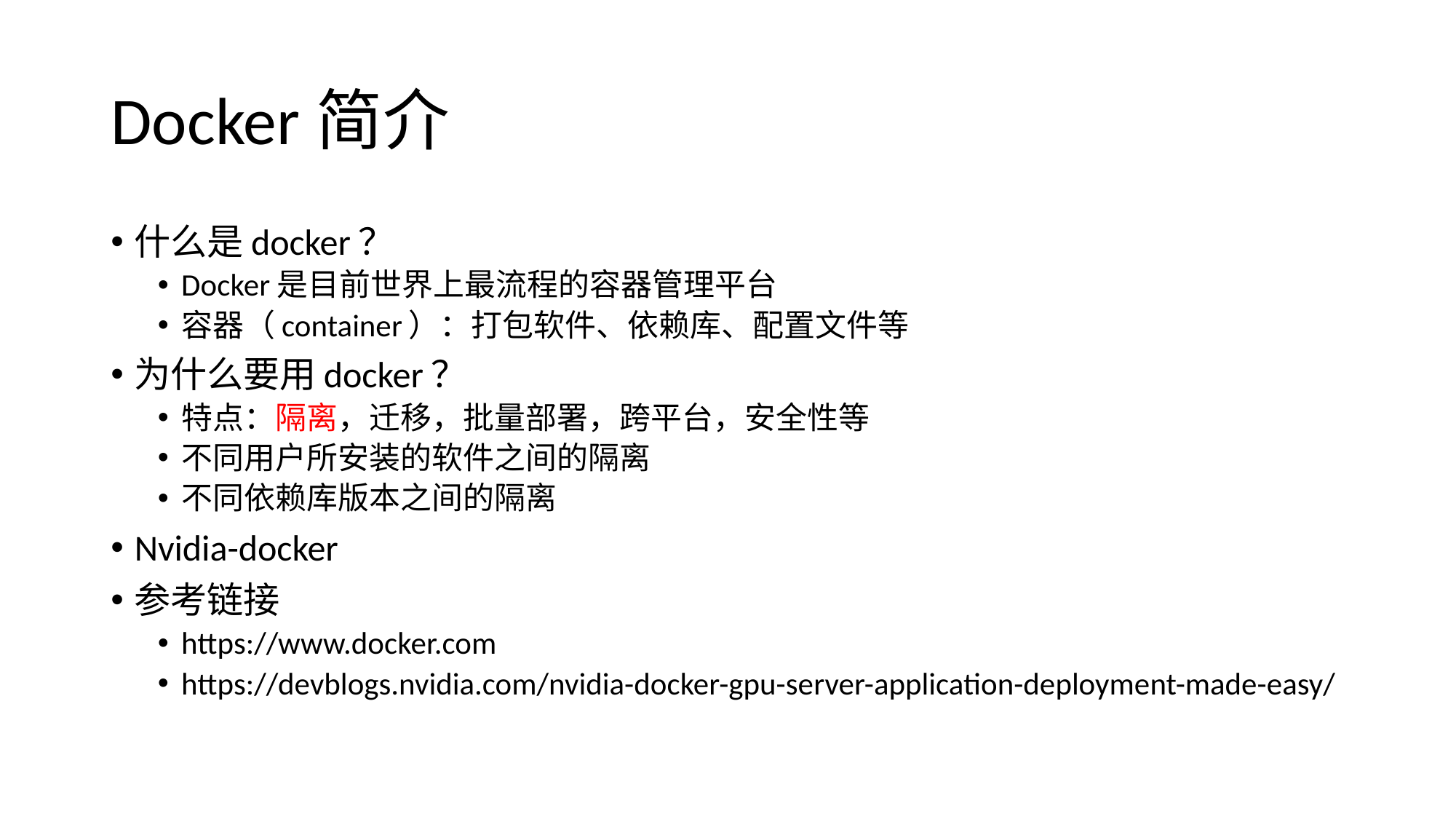

# Docker简介
什么是docker？
Docker是目前世界上最流程的容器管理平台
容器（container）：打包软件、依赖库、配置文件等
为什么要用docker？
特点：隔离，迁移，批量部署，跨平台，安全性等
不同用户所安装的软件之间的隔离
不同依赖库版本之间的隔离
Nvidia-docker
参考链接
https://www.docker.com
https://devblogs.nvidia.com/nvidia-docker-gpu-server-application-deployment-made-easy/